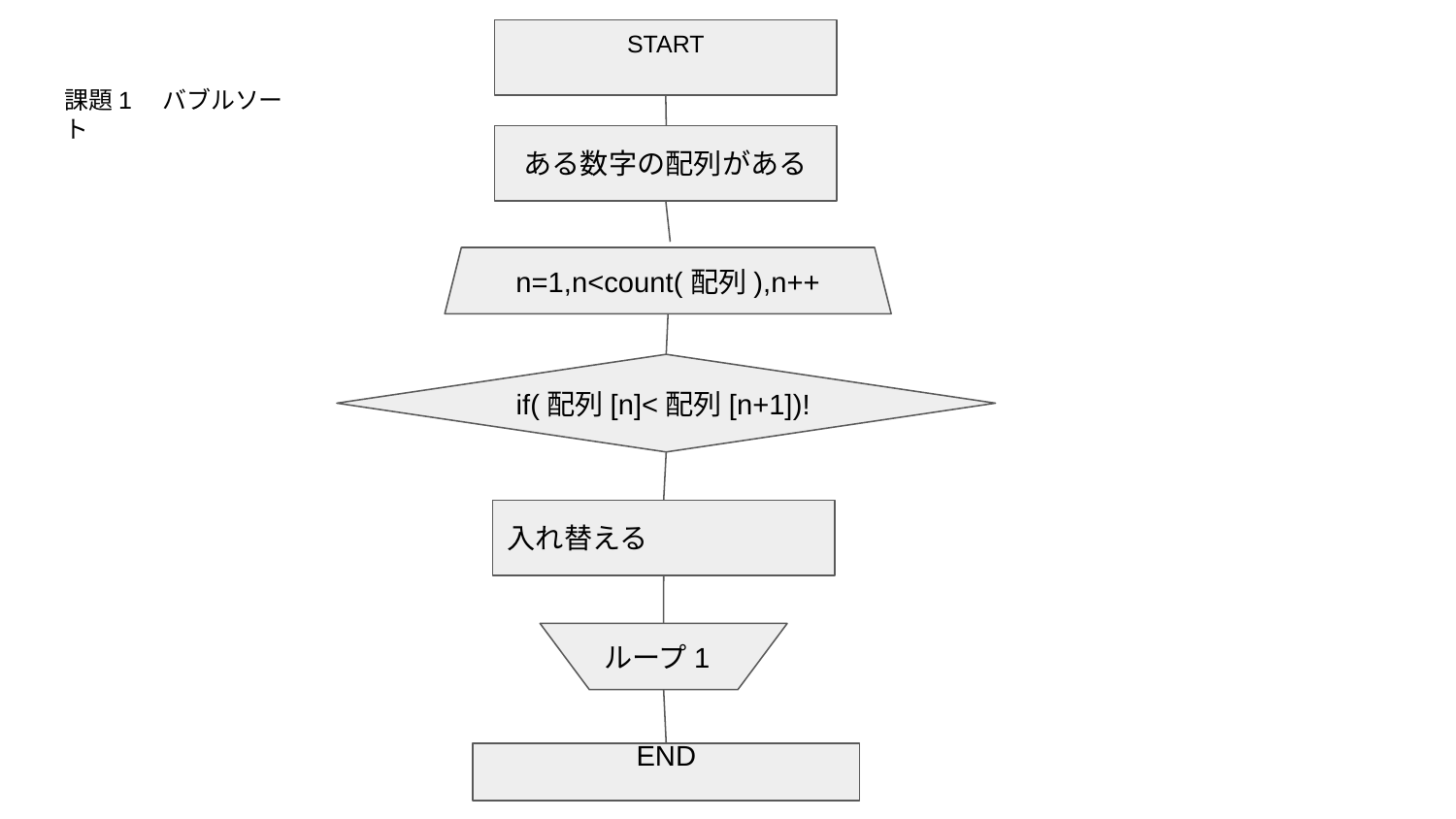

START

# 課題1　バブルソート

ある数字の配列がある
n=1,n<count(配列),n++
if(配列[n]<配列[n+1])!
入れ替える
ループ1
END